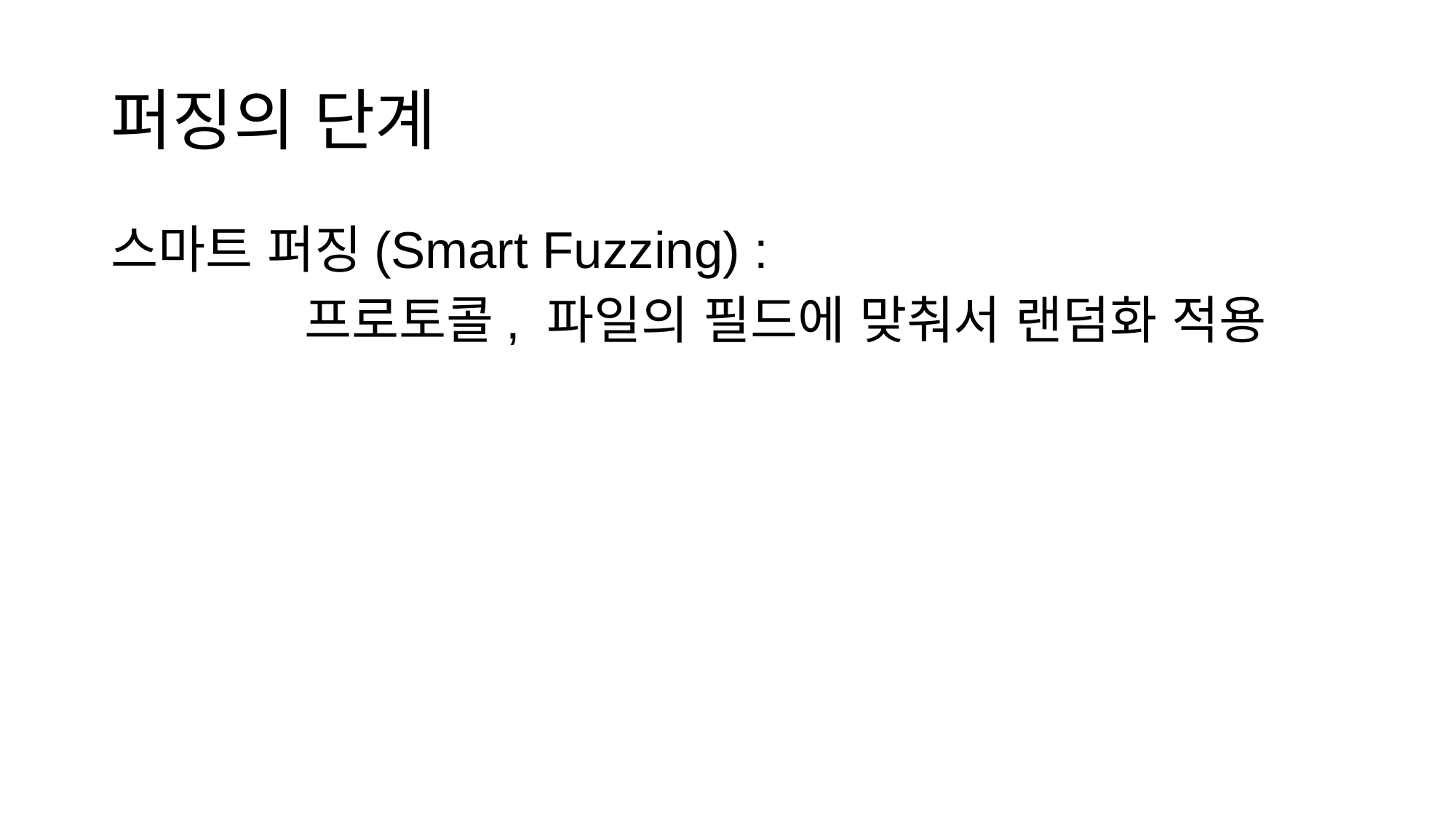

# 퍼징의 단계
스마트 퍼징(Smart Fuzzing) :
	     프로토콜, 파일의 필드에 맞춰서 랜덤화 적용